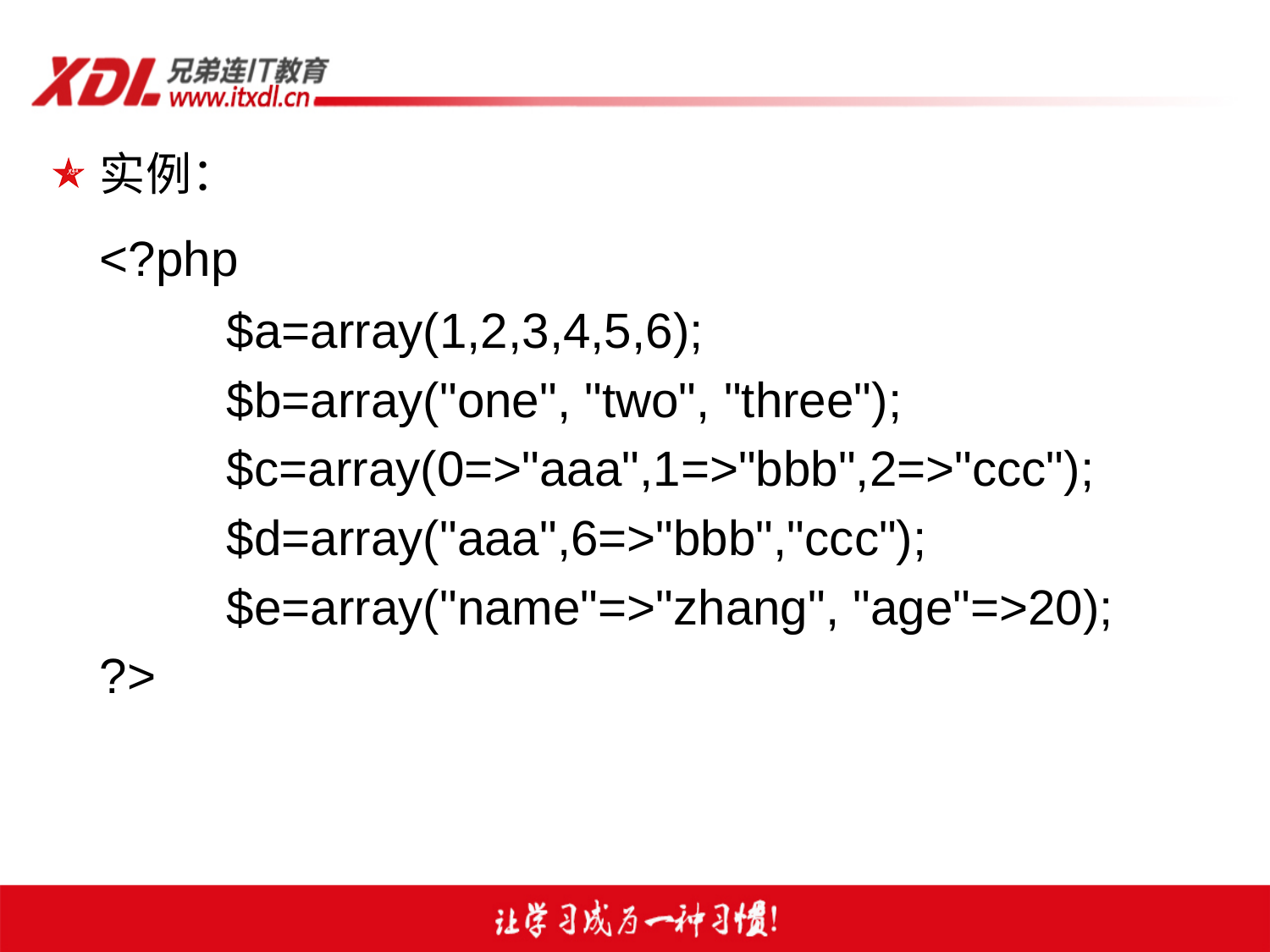

实例：
	<?php
		$a=array(1,2,3,4,5,6);
		$b=array("one", "two", "three");
		$c=array(0=>"aaa",1=>"bbb",2=>"ccc");
		$d=array("aaa",6=>"bbb","ccc");
		$e=array("name"=>"zhang", "age"=>20);
	?>